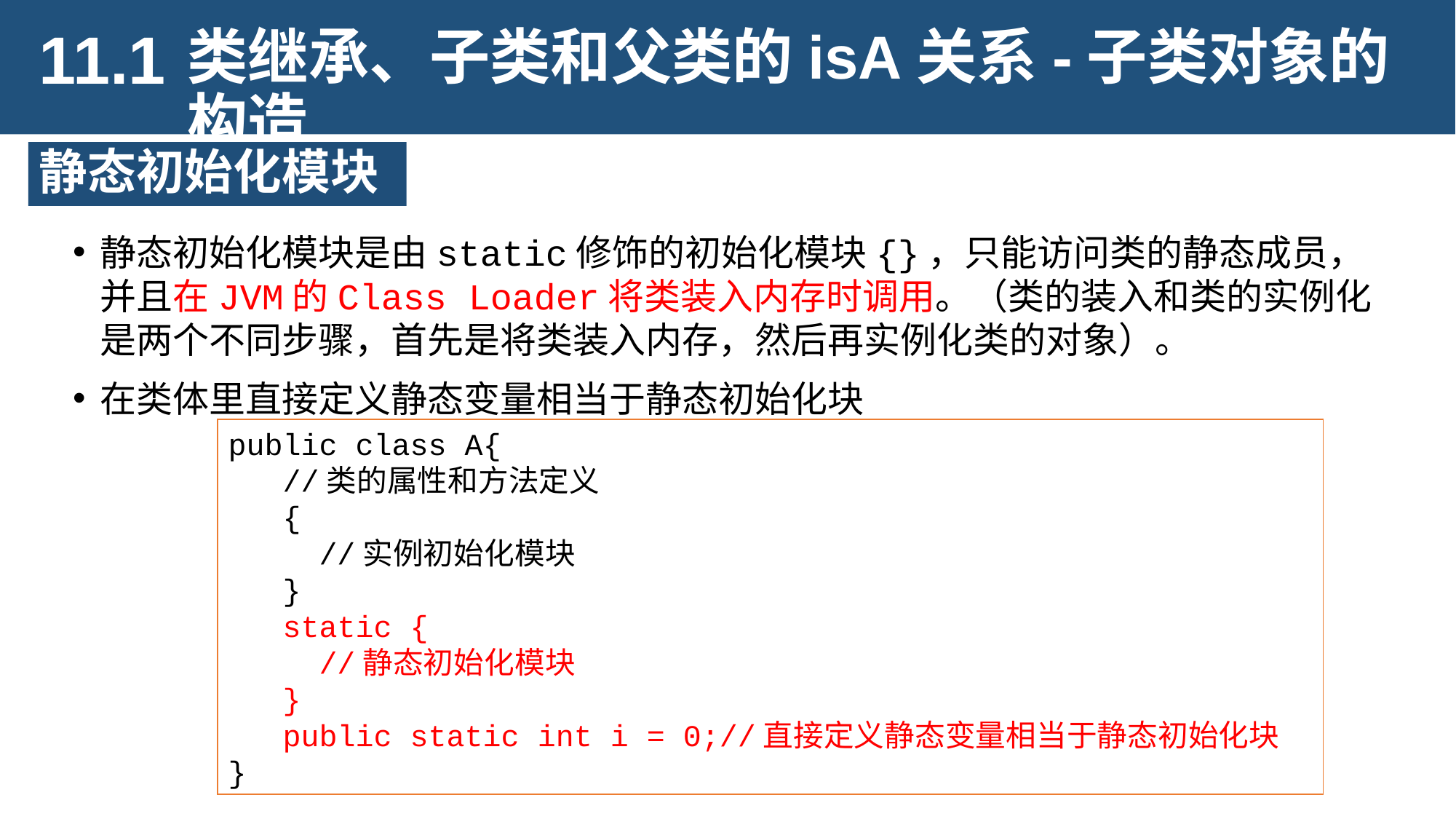

类继承、子类和父类的isA关系-子类对象的构造
11.1
静态初始化模块
静态初始化模块是由static修饰的初始化模块{}，只能访问类的静态成员，并且在JVM的Class Loader将类装入内存时调用。（类的装入和类的实例化是两个不同步骤，首先是将类装入内存，然后再实例化类的对象）。
在类体里直接定义静态变量相当于静态初始化块
public class A{
   //类的属性和方法定义
   {
     //实例初始化模块
   }
   static {
     //静态初始化模块
   }
   public static int i = 0;//直接定义静态变量相当于静态初始化块
}